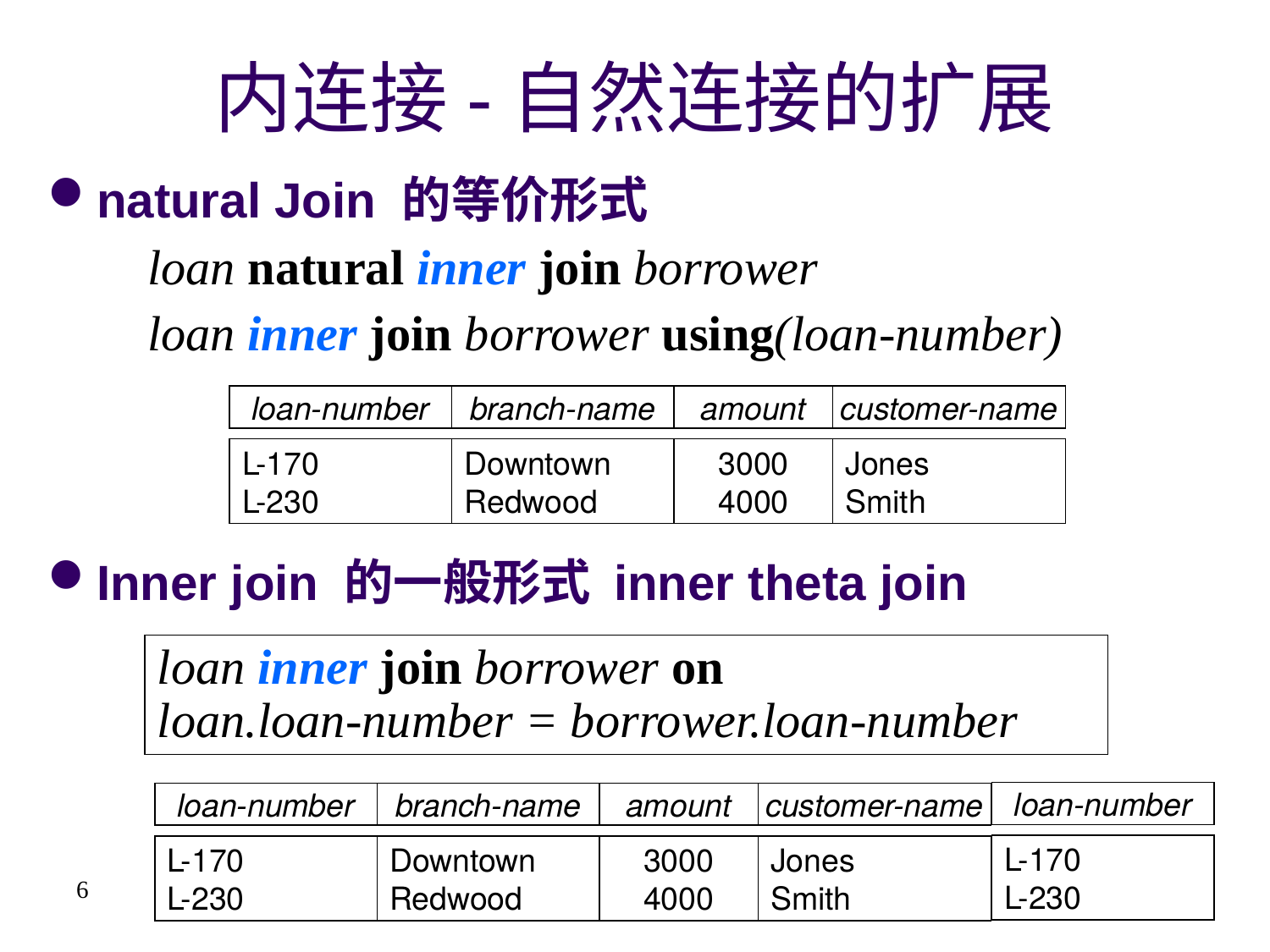

# 内连接-自然连接的扩展
natural Join 的等价形式
loan natural inner join borrower
loan inner join borrower using(loan-number)
loan-number
branch-name
amount
customer-name
L-170
L-230
Downtown
Redwood
3000
4000
Jones
Smith
Inner join 的一般形式 inner theta join
loan inner join borrower on
loan.loan-number = borrower.loan-number
loan-number
loan-number
branch-name
amount
customer-name
L-170
L-230
L-170
L-230
Downtown
Redwood
3000
4000
Jones
Smith
6